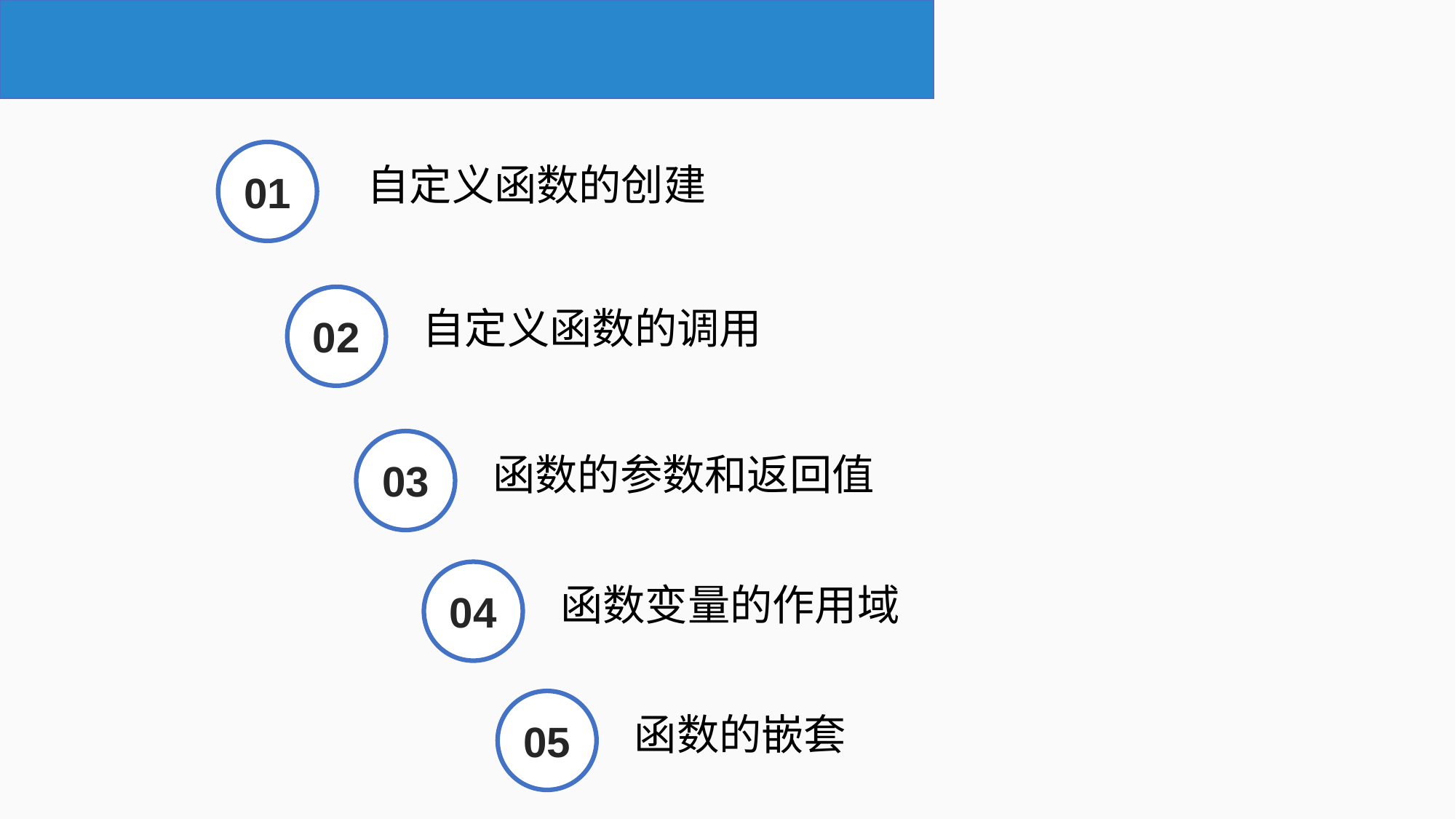

#
自定义函数的创建
自定义函数的调用
函数的参数和返回值
函数变量的作用域
函数的嵌套